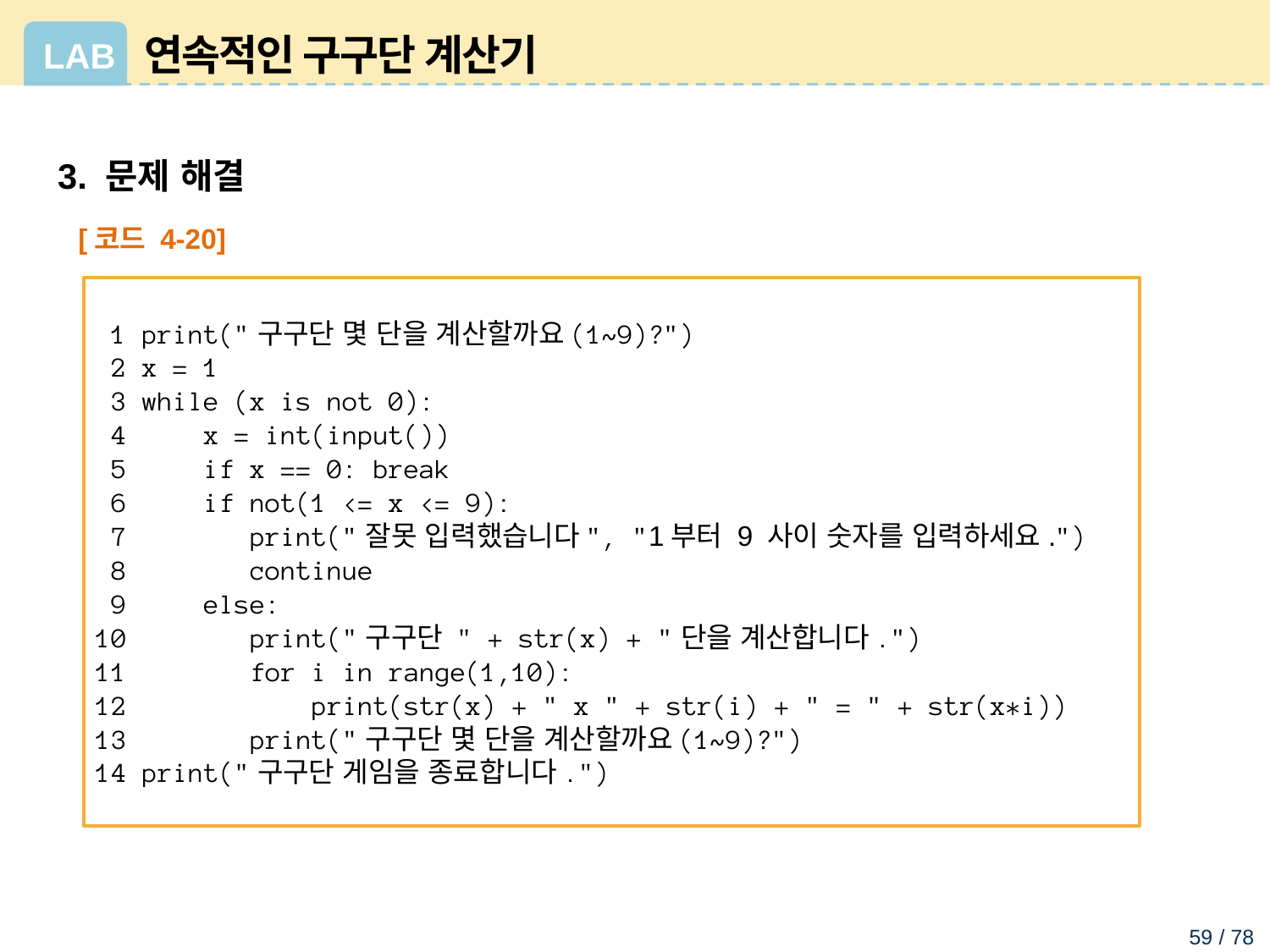

# 연속적인 구구단 계산기
3. 문제 해결

[코드 4-20]
 1 print("구구단 몇 단을 계산할까요(1~9)?")
 2 x = 1
 3 while (x is not 0):
 4     x = int(input())
 5     if x == 0: break
 6     if not(1 <= x <= 9):
 7        print("잘못 입력했습니다", "1부터 9 사이 숫자를 입력하세요.")
 8        continue
 9     else:
10        print("구구단 " + str(x) + "단을 계산합니다.")
11        for i in range(1,10):
12            print(str(x) + " x " + str(i) + " = " + str(x*i))
13        print("구구단 몇 단을 계산할까요(1~9)?")
14 print("구구단 게임을 종료합니다.")